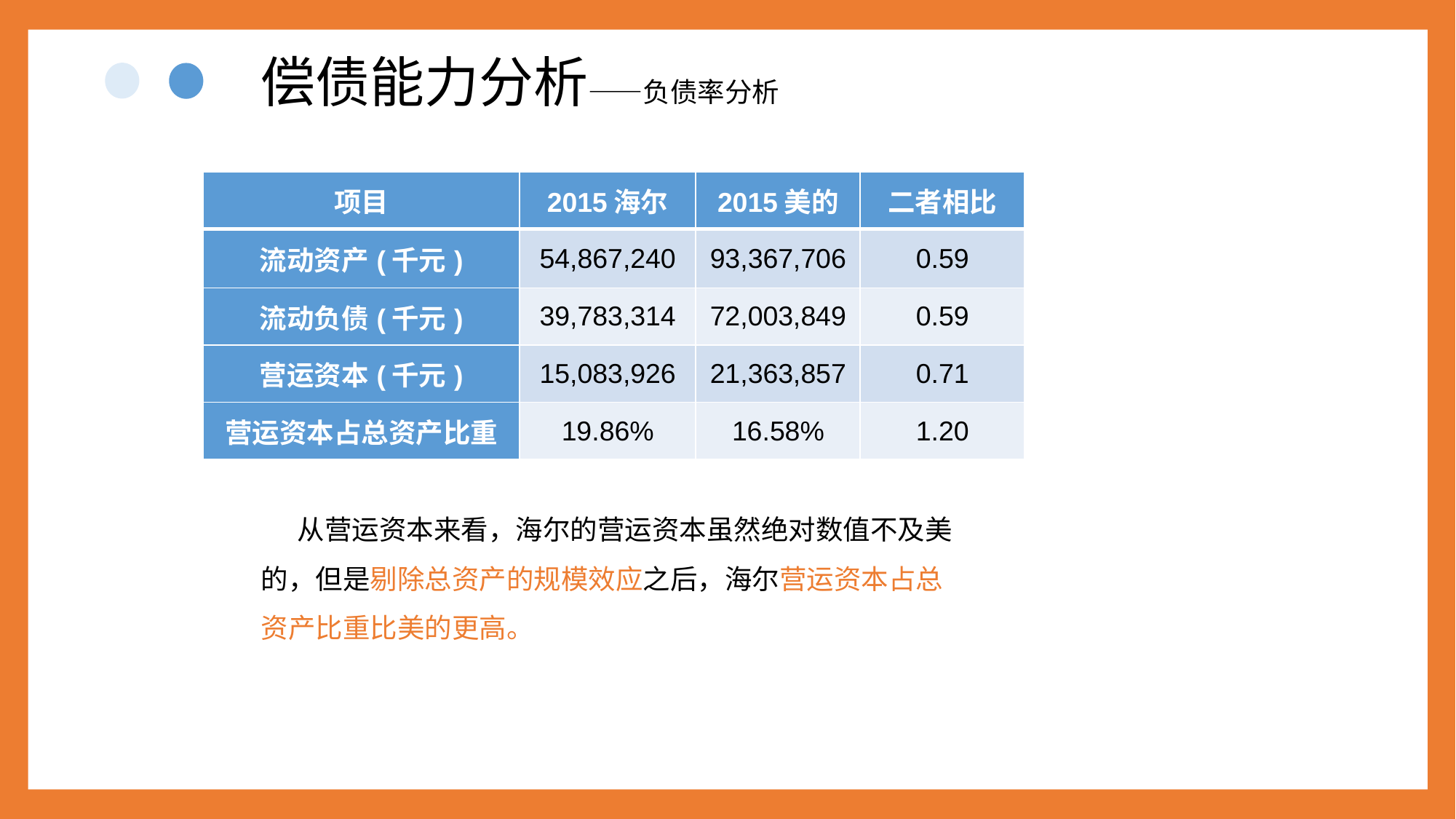

偿债能力分析——负债率分析

| 项目 | 2015海尔 | 2015美的 | 二者相比 |
| --- | --- | --- | --- |
| 流动资产(千元) | 54,867,240 | 93,367,706 | 0.59 |
| 流动负债(千元) | 39,783,314 | 72,003,849 | 0.59 |
| 营运资本(千元) | 15,083,926 | 21,363,857 | 0.71 |
| 营运资本占总资产比重 | 19.86% | 16.58% | 1.20 |
从营运资本来看，海尔的营运资本虽然绝对数值不及美的，但是剔除总资产的规模效应之后，海尔营运资本占总资产比重比美的更高。